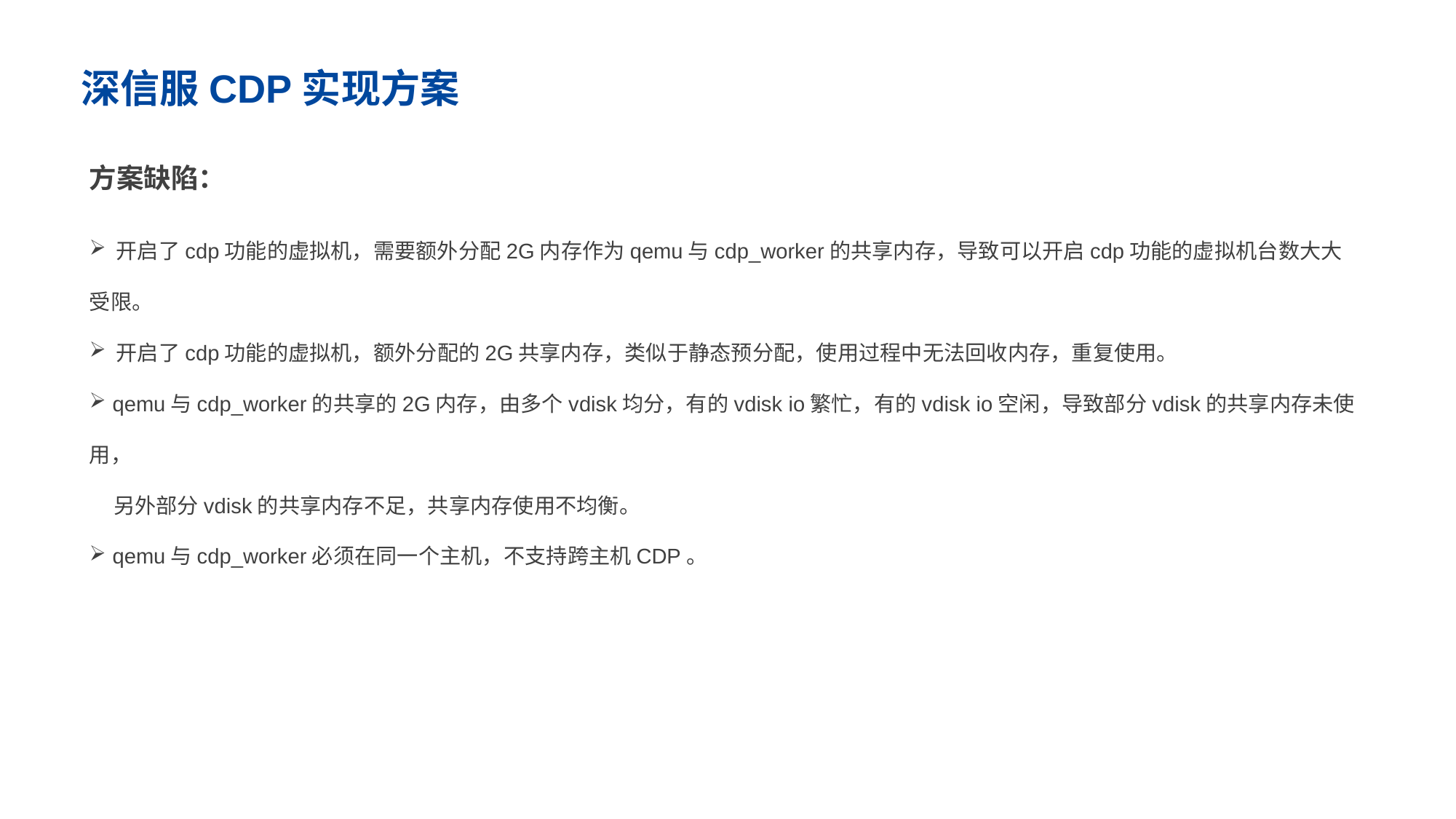

深信服CDP实现方案
方案缺陷：

 开启了cdp功能的虚拟机，需要额外分配2G内存作为qemu与cdp_worker的共享内存，导致可以开启cdp功能的虚拟机台数大大受限。
 开启了cdp功能的虚拟机，额外分配的2G共享内存，类似于静态预分配，使用过程中无法回收内存，重复使用。
 qemu与cdp_worker的共享的2G内存，由多个vdisk均分，有的vdisk io繁忙，有的vdisk io空闲，导致部分vdisk的共享内存未使用，
    另外部分vdisk的共享内存不足，共享内存使用不均衡。
 qemu与cdp_worker必须在同一个主机，不支持跨主机CDP。